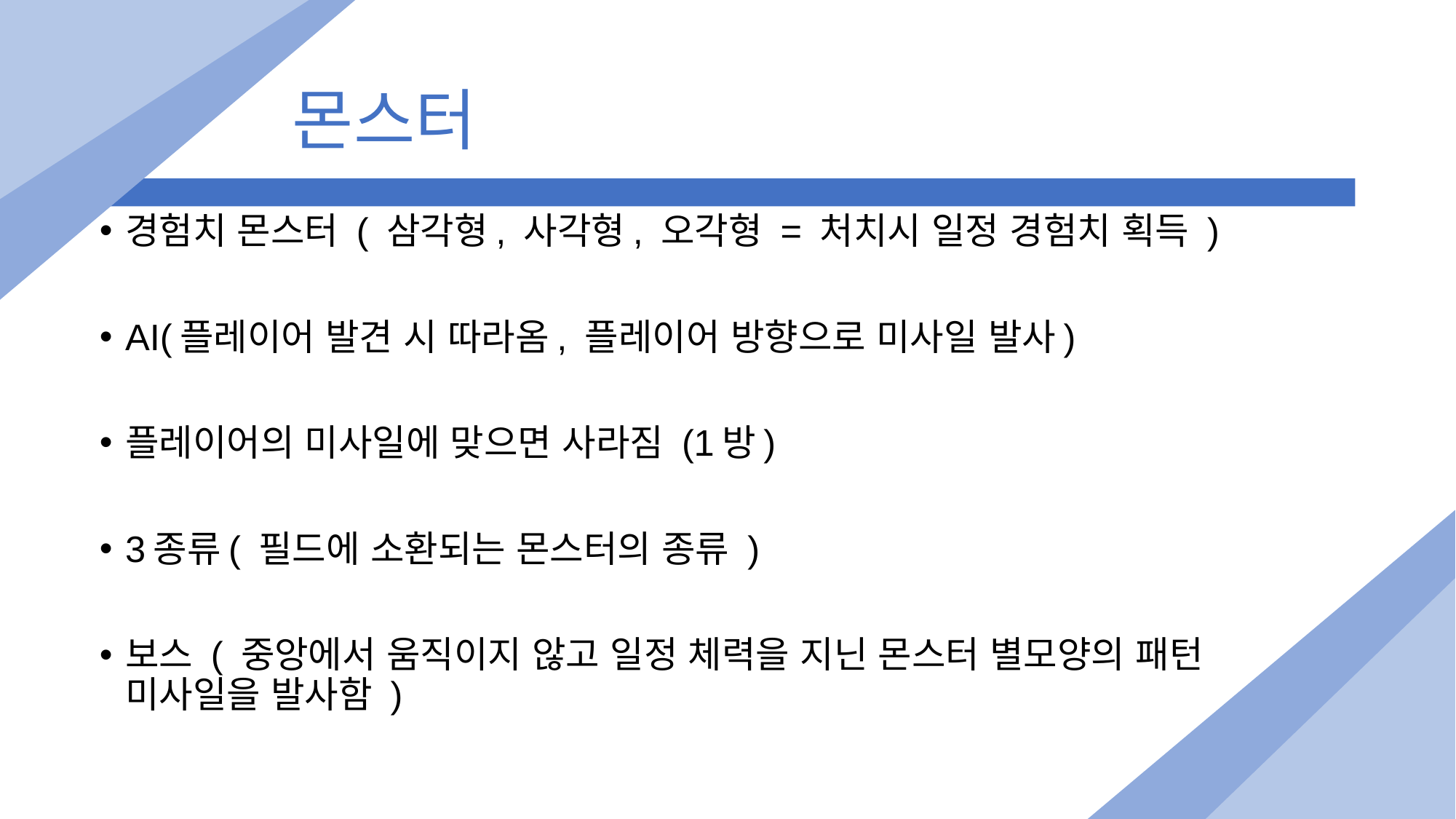

# 몬스터

경험치 몬스터 ( 삼각형, 사각형, 오각형 = 처치시 일정 경험치 획득 )

AI(플레이어 발견 시 따라옴, 플레이어 방향으로 미사일 발사)

플레이어의 미사일에 맞으면 사라짐 (1방)

3종류( 필드에 소환되는 몬스터의 종류 )

보스 ( 중앙에서 움직이지 않고 일정 체력을 지닌 몬스터 별모양의 패턴 미사일을 발사함 )